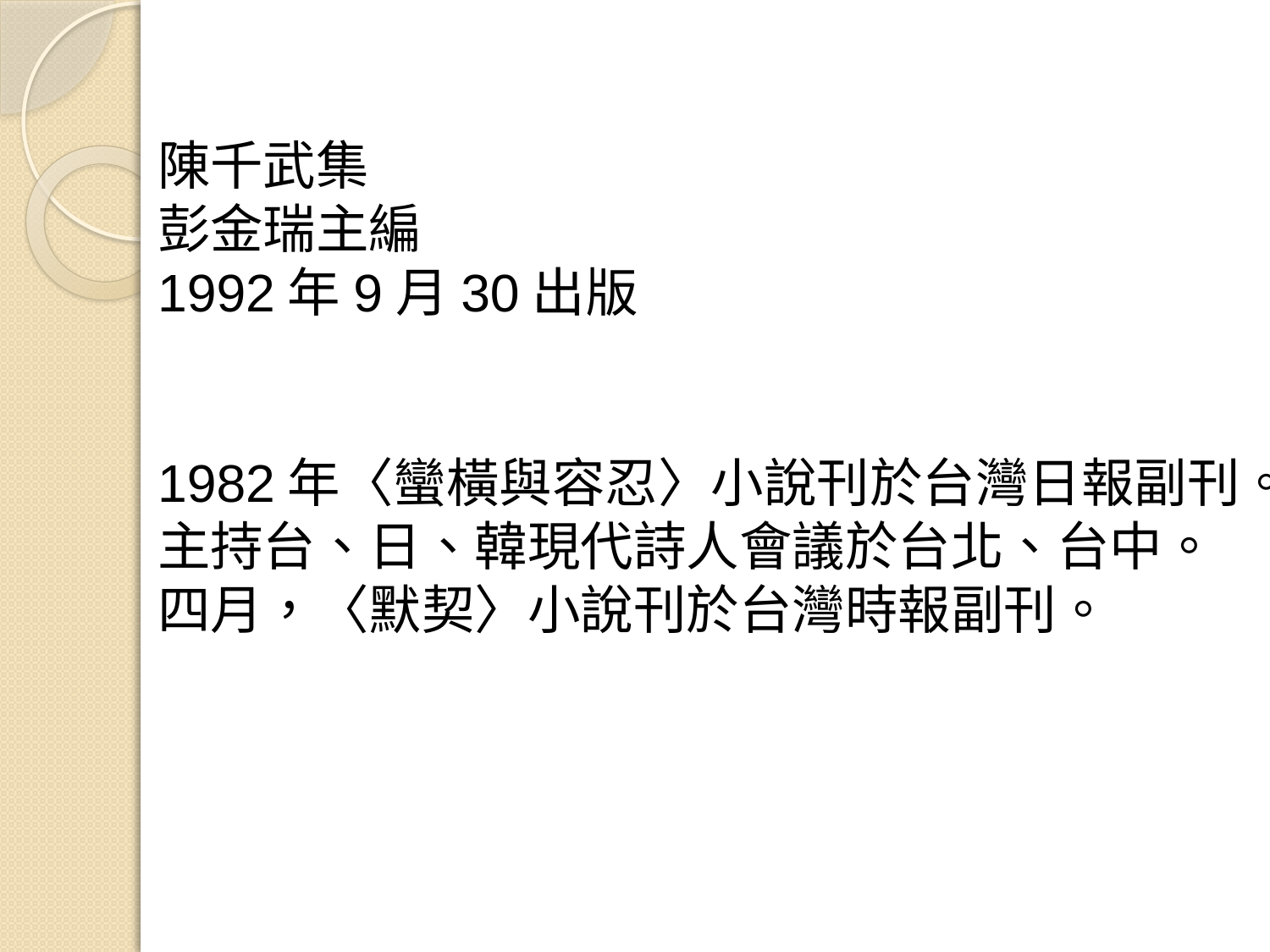

陳千武集
彭金瑞主編
1992年9月30出版

1982年〈蠻橫與容忍〉小說刊於台灣日報副刊。
主持台、日、韓現代詩人會議於台北、台中。
四月，〈默契〉小說刊於台灣時報副刊。